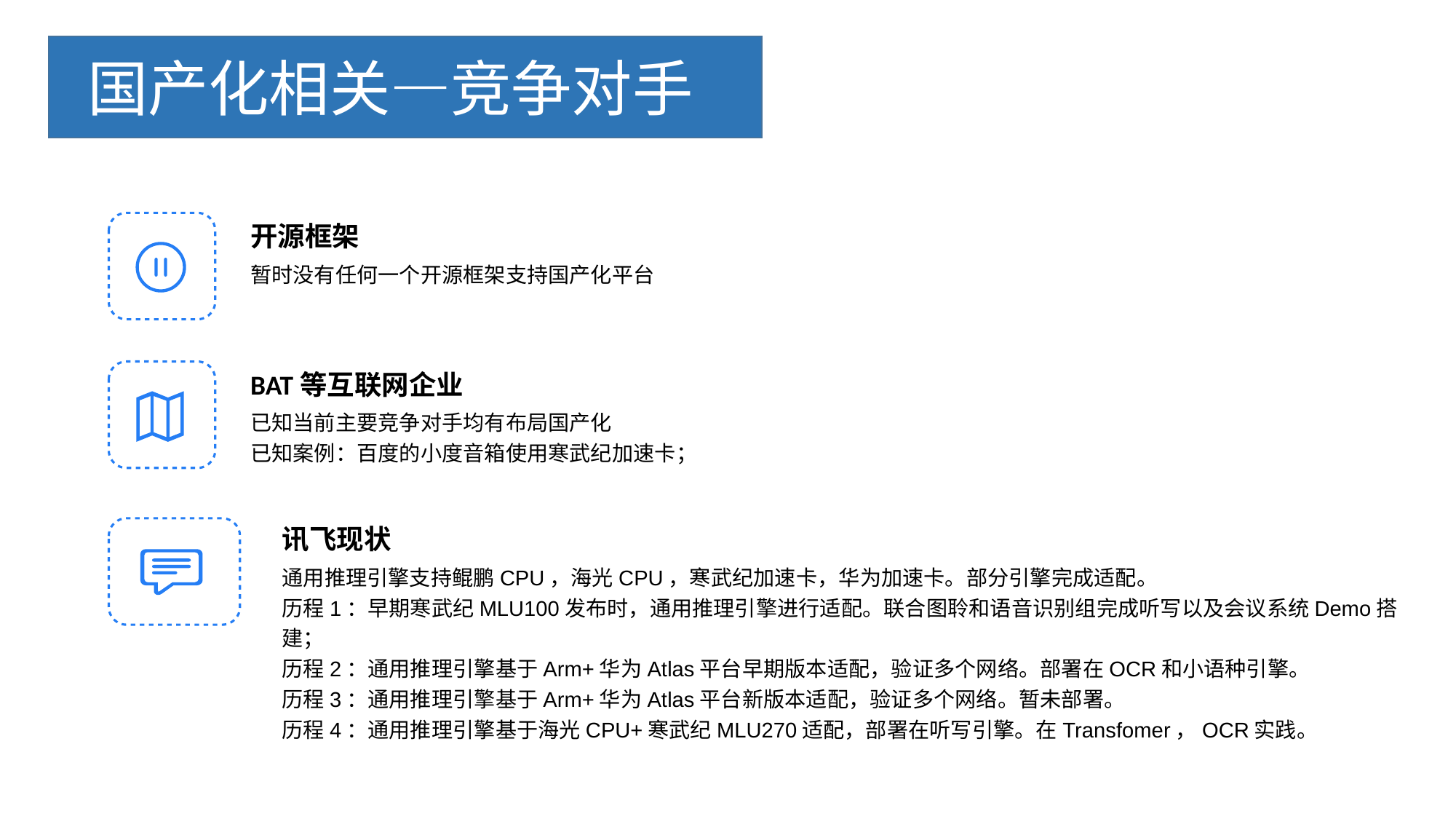

国产化相关—竞争对手
开源框架
暂时没有任何一个开源框架支持国产化平台

BAT等互联网企业
已知当前主要竞争对手均有布局国产化
已知案例：百度的小度音箱使用寒武纪加速卡；

讯飞现状
通用推理引擎支持鲲鹏CPU，海光CPU，寒武纪加速卡，华为加速卡。部分引擎完成适配。
历程1：早期寒武纪MLU100发布时，通用推理引擎进行适配。联合图聆和语音识别组完成听写以及会议系统Demo搭建；
历程2：通用推理引擎基于Arm+华为Atlas平台早期版本适配，验证多个网络。部署在OCR和小语种引擎。
历程3：通用推理引擎基于Arm+华为Atlas平台新版本适配，验证多个网络。暂未部署。
历程4：通用推理引擎基于海光CPU+寒武纪MLU270适配，部署在听写引擎。在Transfomer，OCR实践。